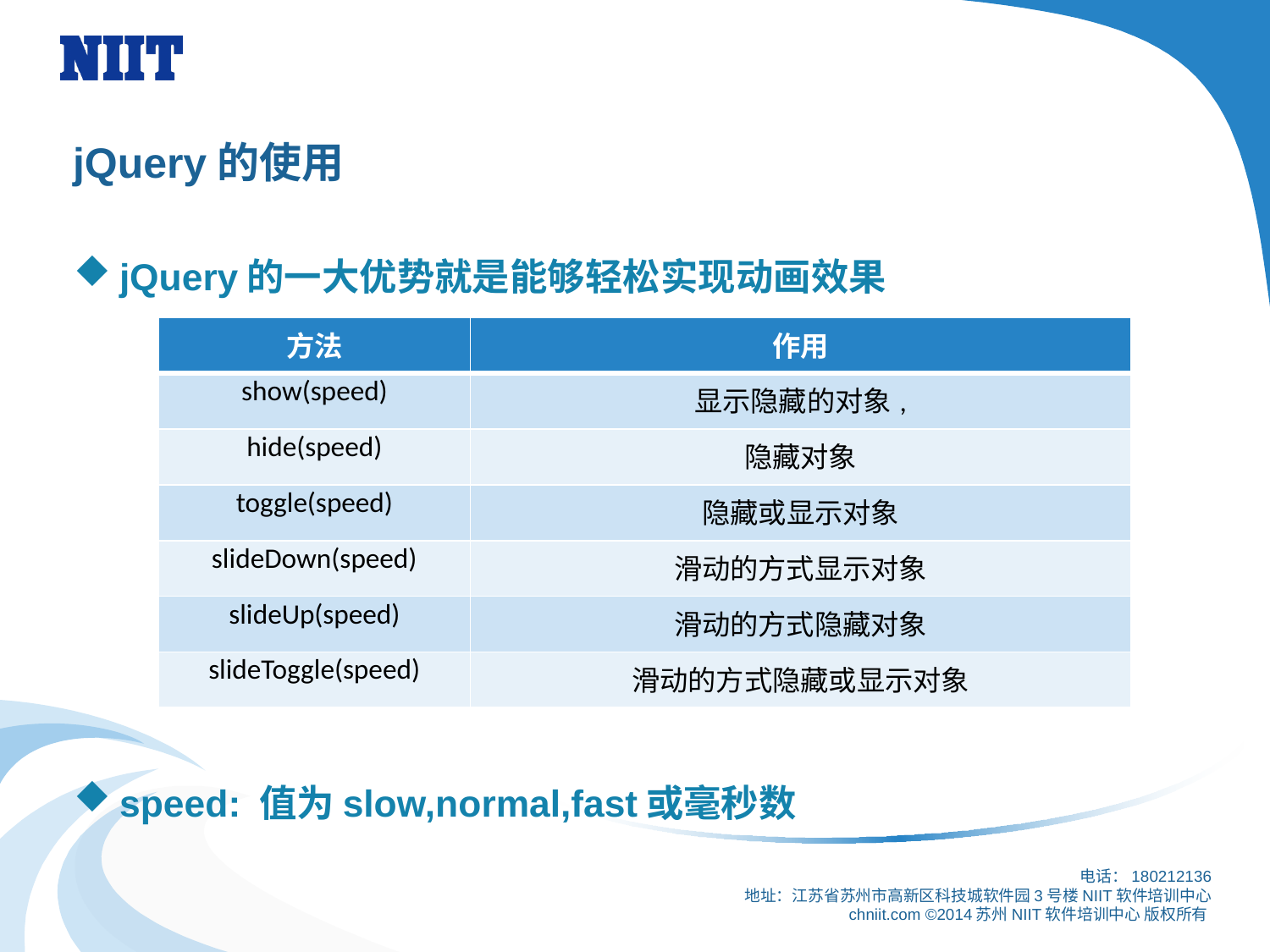

# jQuery的使用
jQuery的一大优势就是能够轻松实现动画效果

speed: 值为slow,normal,fast或毫秒数
| 方法 | 作用 |
| --- | --- |
| show(speed) | 显示隐藏的对象, |
| hide(speed) | 隐藏对象 |
| toggle(speed) | 隐藏或显示对象 |
| slideDown(speed) | 滑动的方式显示对象 |
| slideUp(speed) | 滑动的方式隐藏对象 |
| slideToggle(speed) | 滑动的方式隐藏或显示对象 |